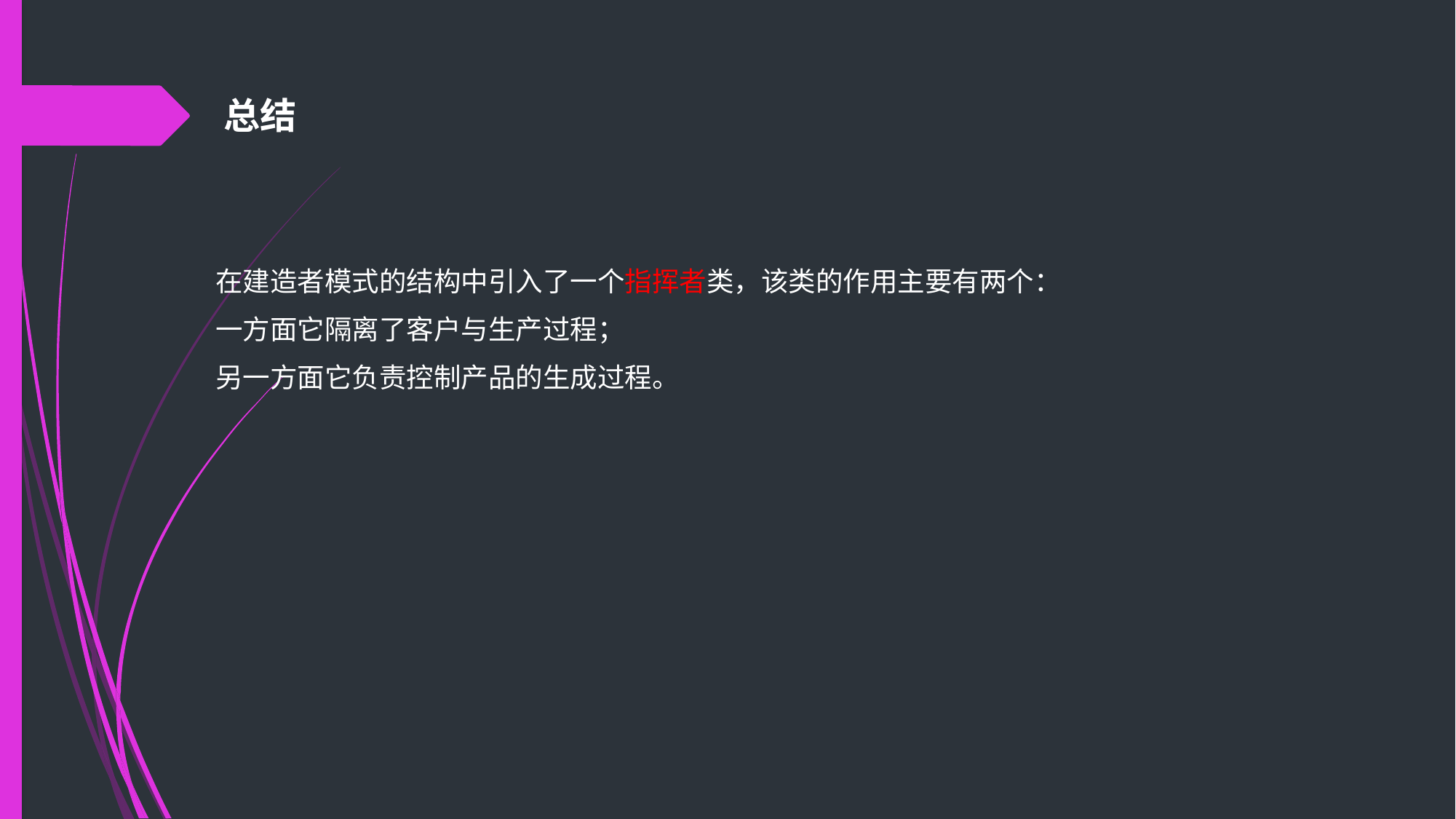

# 总结
在建造者模式的结构中引入了一个指挥者类，该类的作用主要有两个：
一方面它隔离了客户与生产过程；
另一方面它负责控制产品的生成过程。